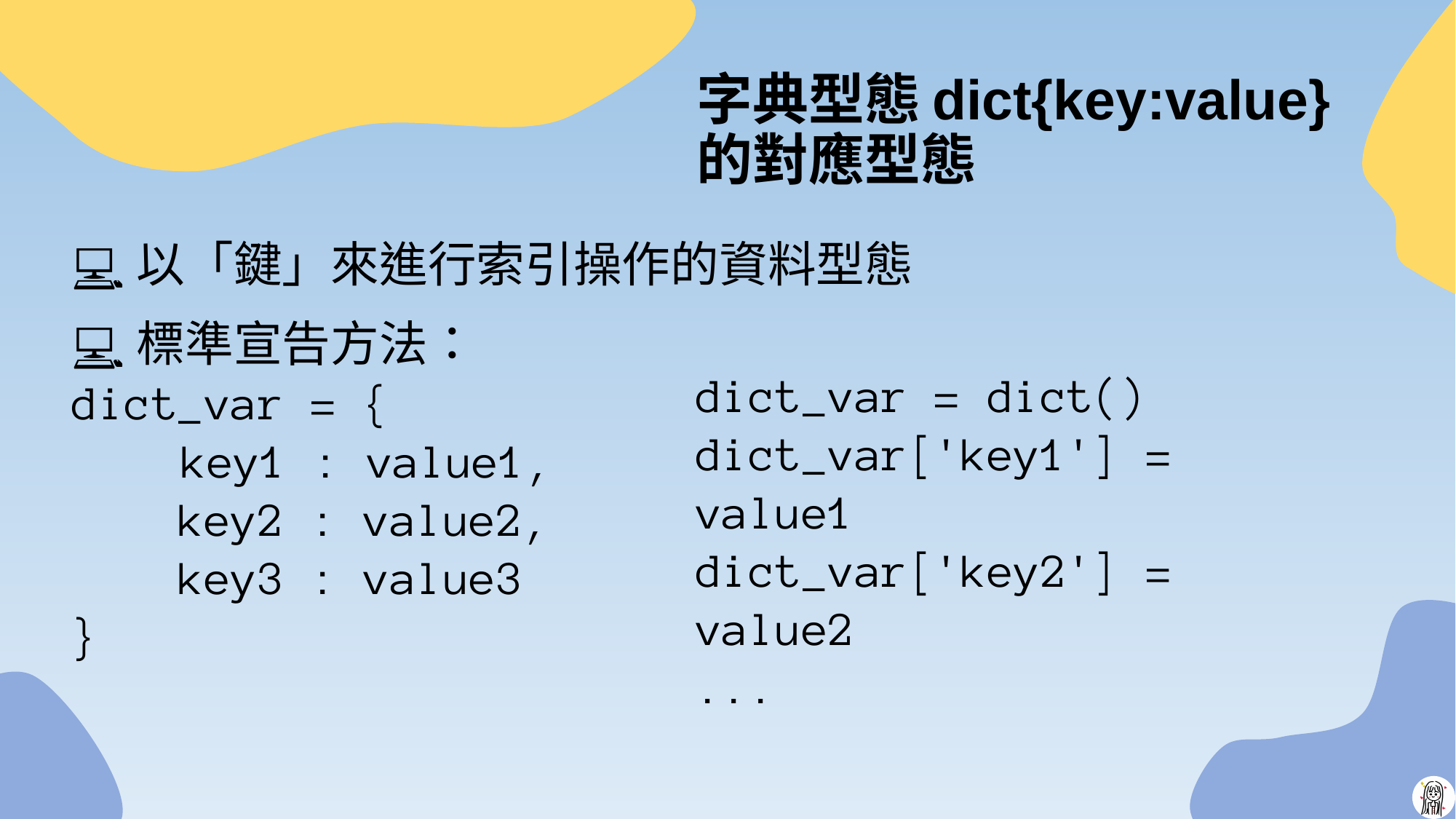

# 字典型態dict{key:value} 的對應型態
💻以「鍵」來進行索引操作的資料型態
💻標準宣告方法：
dict_var = {
	key1 : value1,
    key2 : value2,
    key3 : value3
}

dict_var = dict()
dict_var['key1'] = value1
dict_var['key2'] = value2
...
29